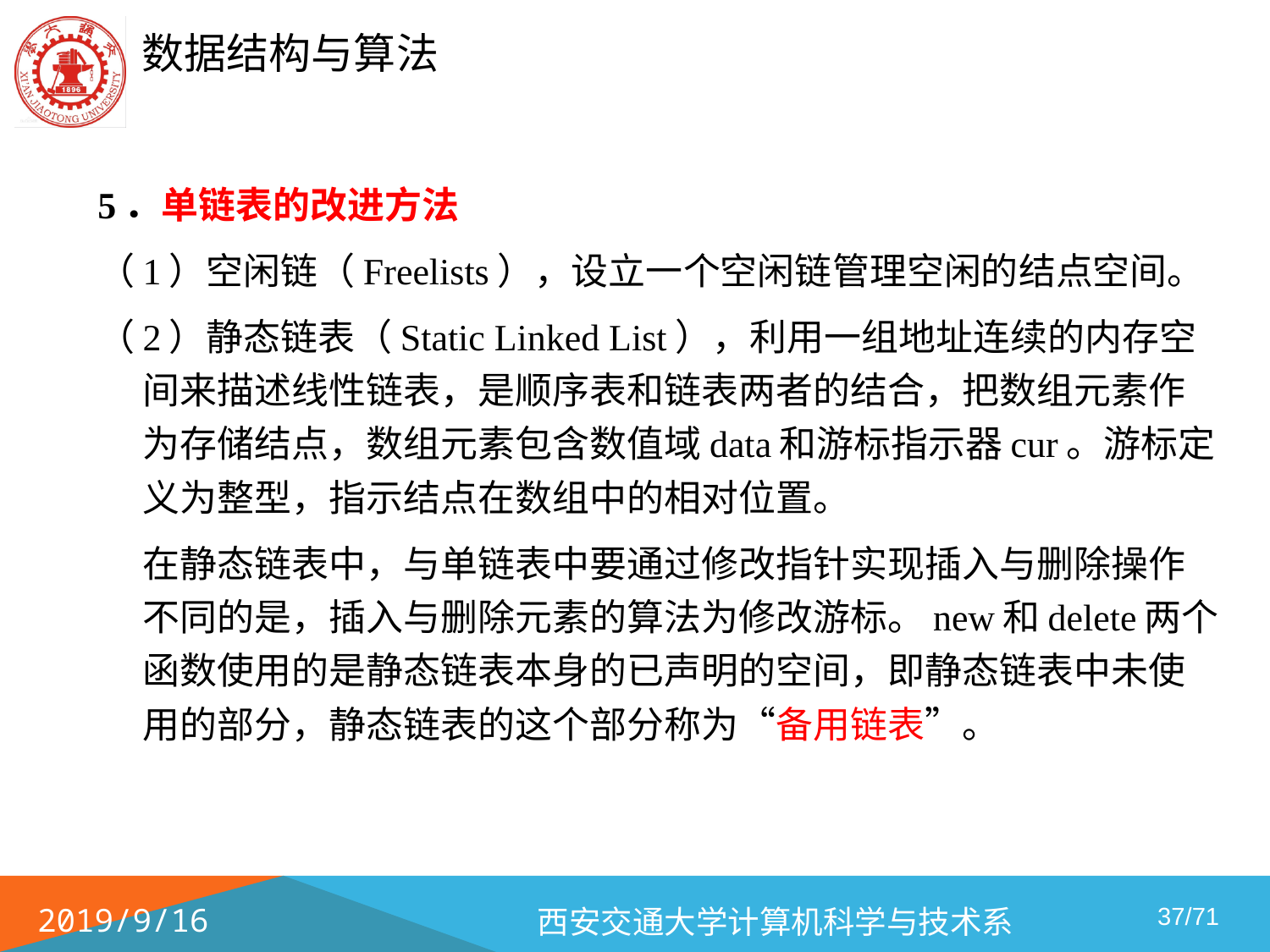

5．单链表的改进方法
（1）空闲链（Freelists），设立一个空闲链管理空闲的结点空间。
（2）静态链表（Static Linked List），利用一组地址连续的内存空间来描述线性链表，是顺序表和链表两者的结合，把数组元素作为存储结点，数组元素包含数值域data和游标指示器cur。游标定义为整型，指示结点在数组中的相对位置。
	在静态链表中，与单链表中要通过修改指针实现插入与删除操作不同的是，插入与删除元素的算法为修改游标。new和delete两个函数使用的是静态链表本身的已声明的空间，即静态链表中未使用的部分，静态链表的这个部分称为“备用链表”。